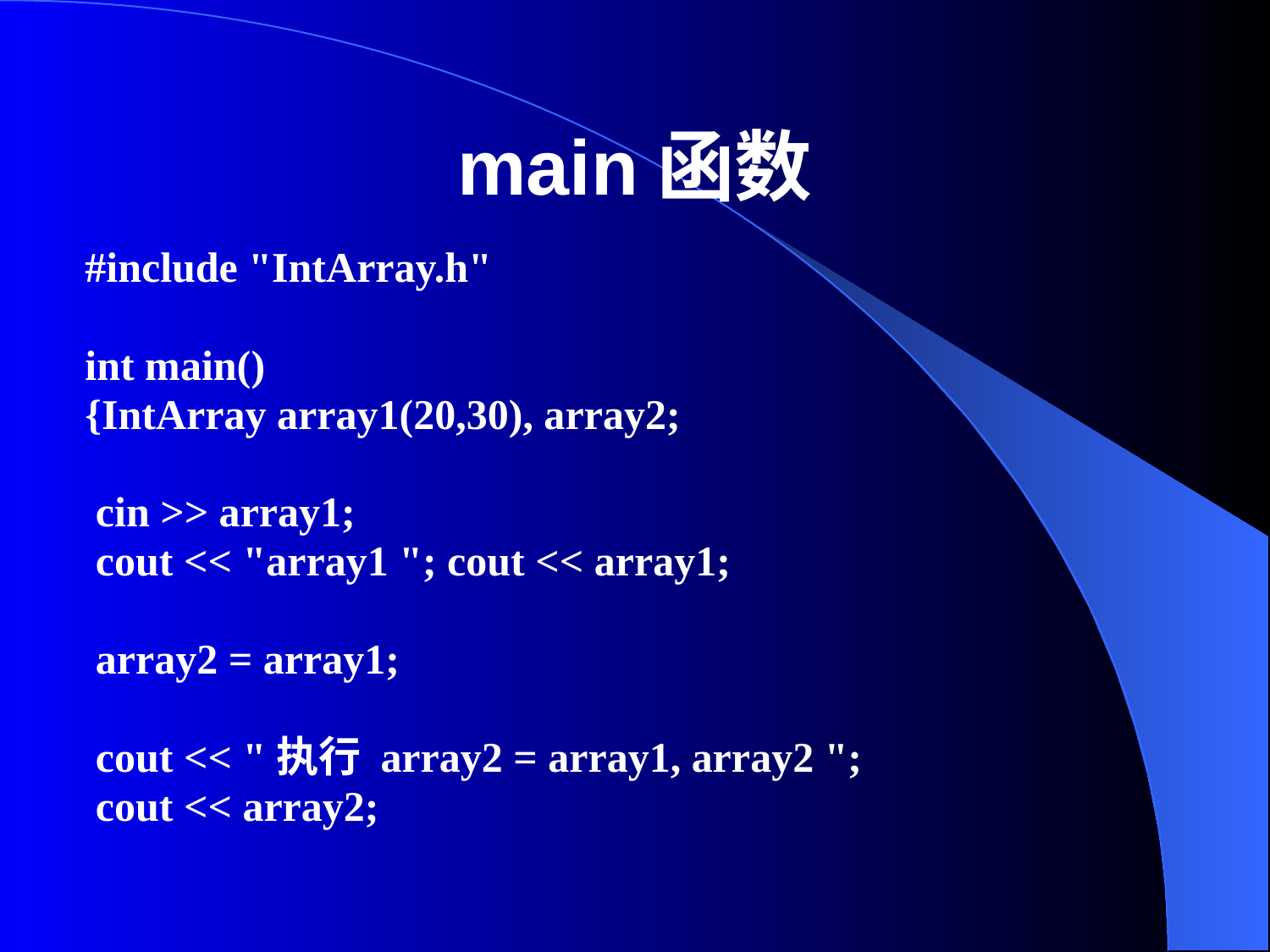

# main函数
#include "IntArray.h"

int main()
{IntArray array1(20,30), array2;

 cin >> array1;
 cout << "array1 "; cout << array1;

 array2 = array1;

 cout << "执行 array2 = array1, array2 ";
 cout << array2;